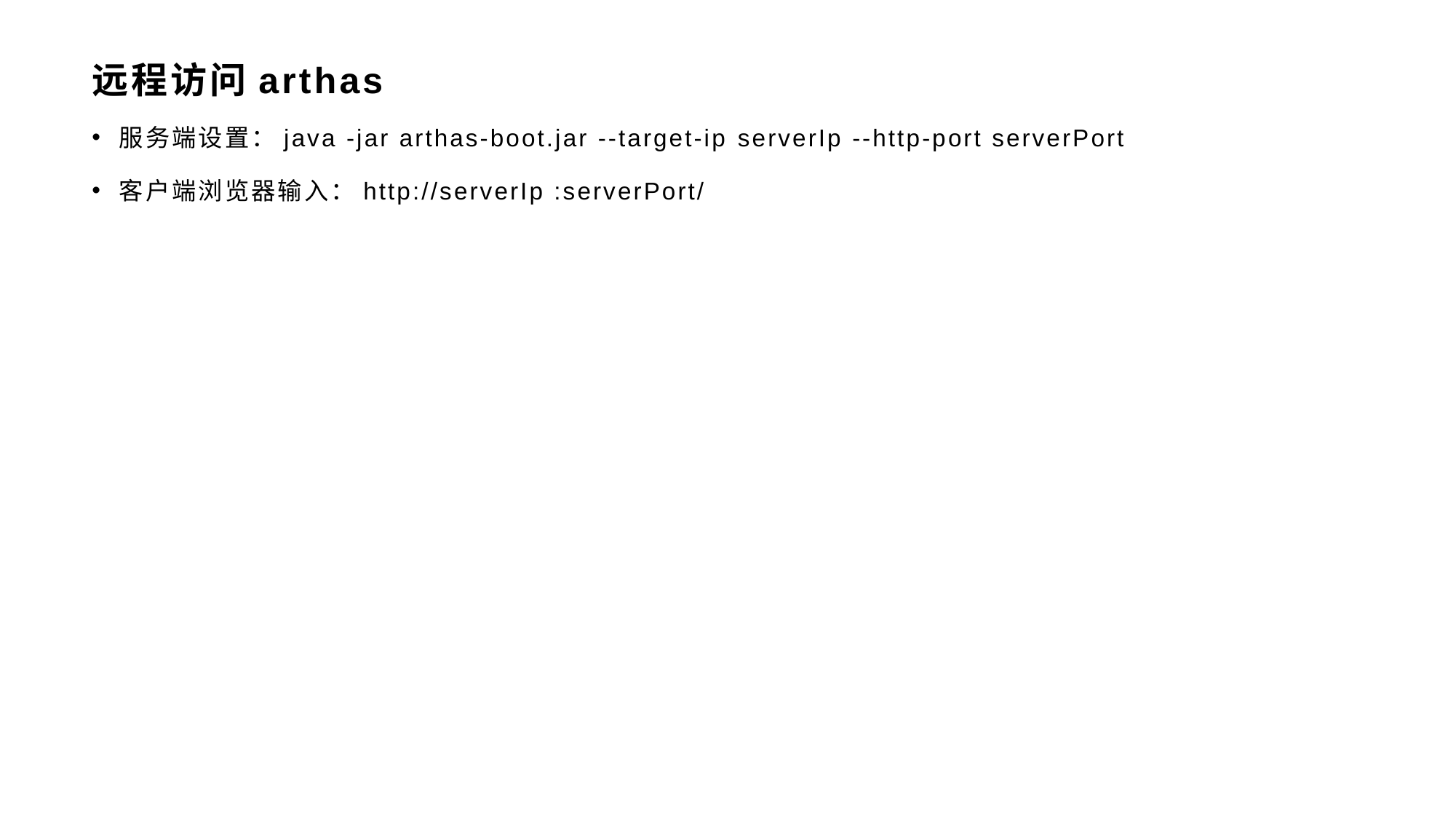

# 远程访问arthas
服务端设置：java -jar arthas-boot.jar --target-ip serverIp --http-port serverPort
客户端浏览器输入：http://serverIp :serverPort/